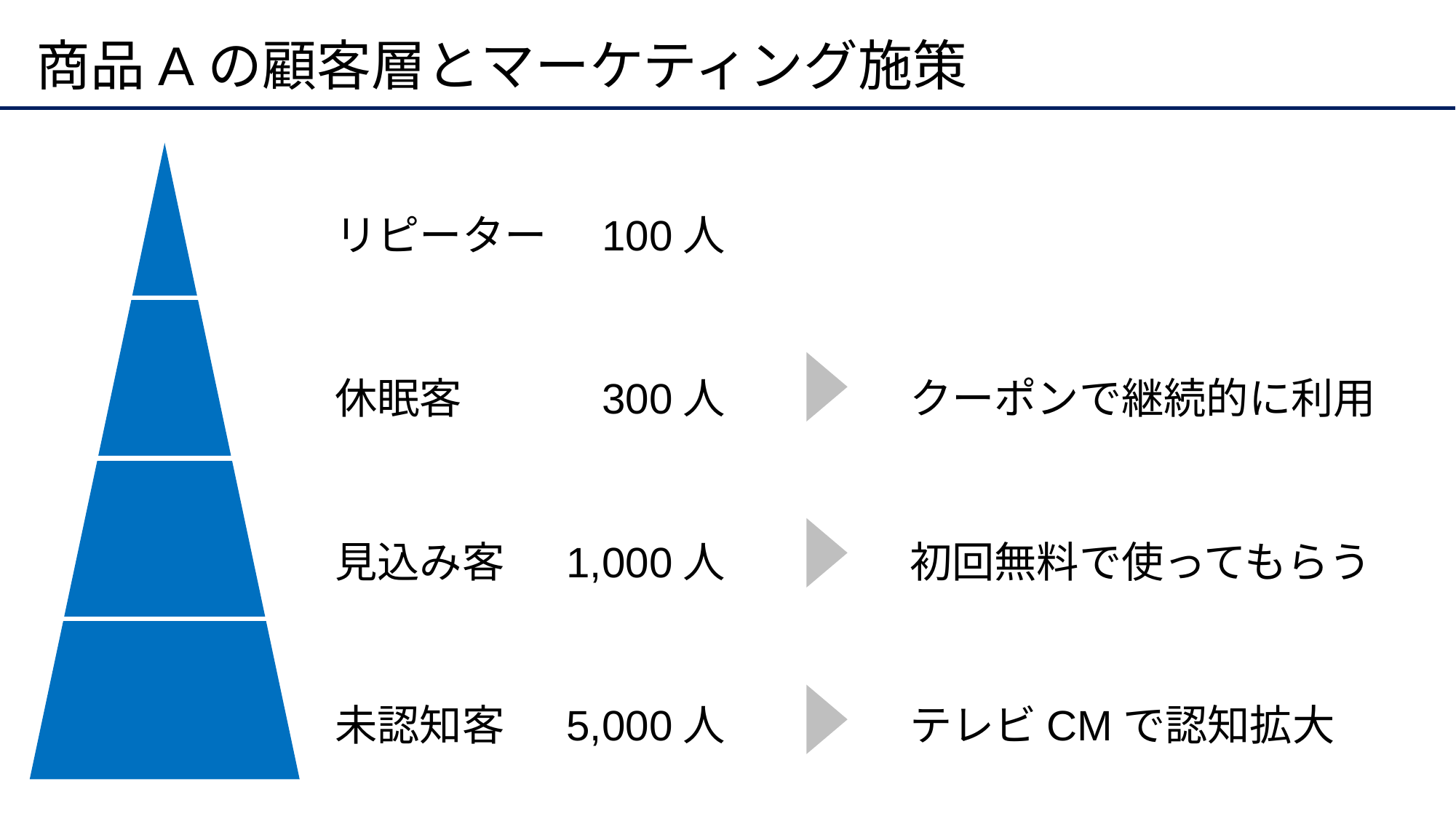

# 商品Aの顧客層とマーケティング施策

リピーター
100人
300人
クーポンで継続的に利用
休眠客

見込み客
1,000人
初回無料で使ってもらう

未認知客
5,000人
テレビCMで認知拡大